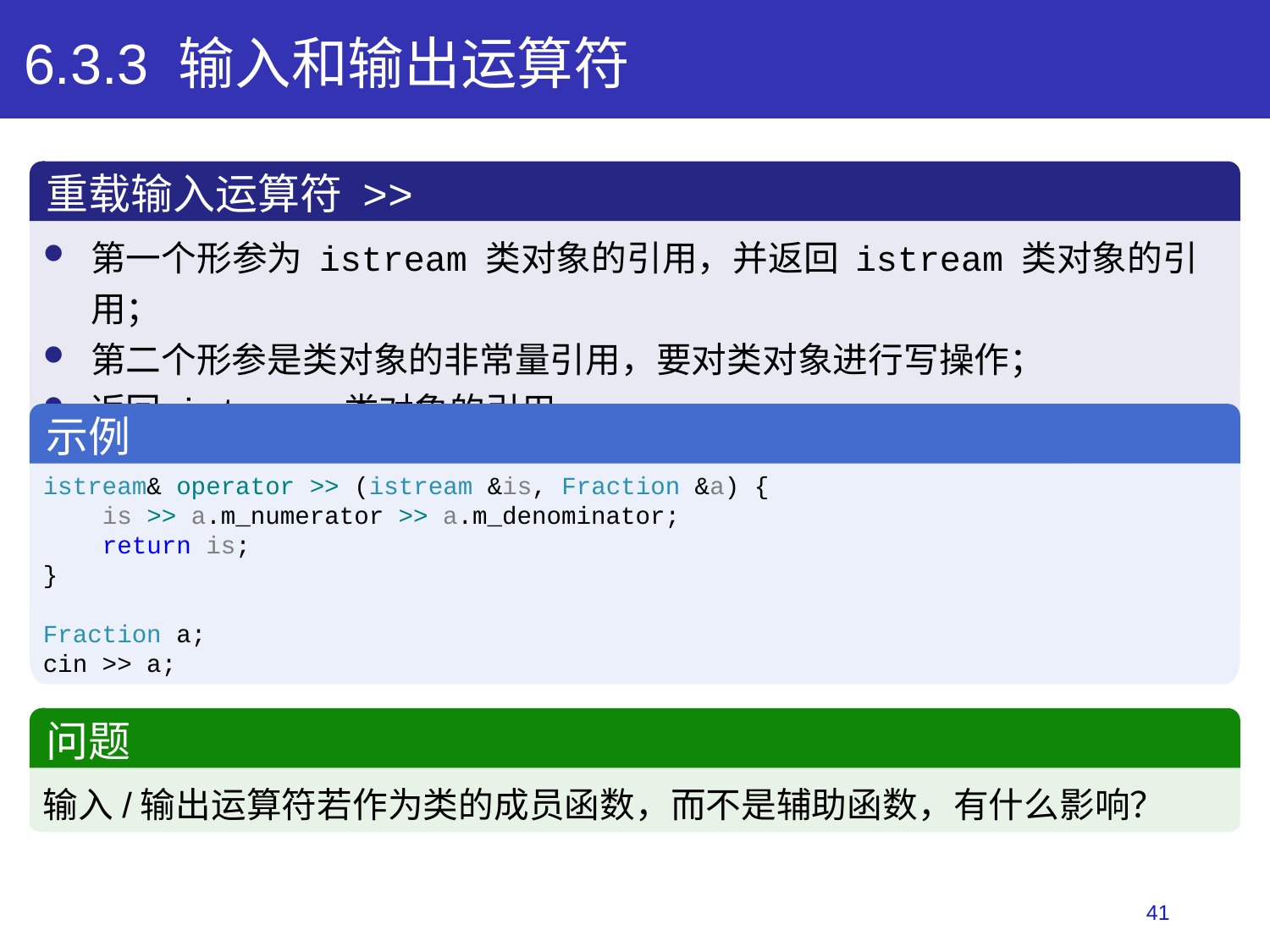

6.3.3 输入和输出运算符
重载输入运算符 >>
第一个形参为 istream 类对象的引用，并返回 istream 类对象的引用；
第二个形参是类对象的非常量引用，要对类对象进行写操作；
返回 istream 类对象的引用。
示例

istream& operator >> (istream &is, Fraction &a) {
    is >> a.m_numerator >> a.m_denominator;
    return is;
}

Fraction a;
cin >> a;
问题
输入/输出运算符若作为类的成员函数，而不是辅助函数，有什么影响？
41